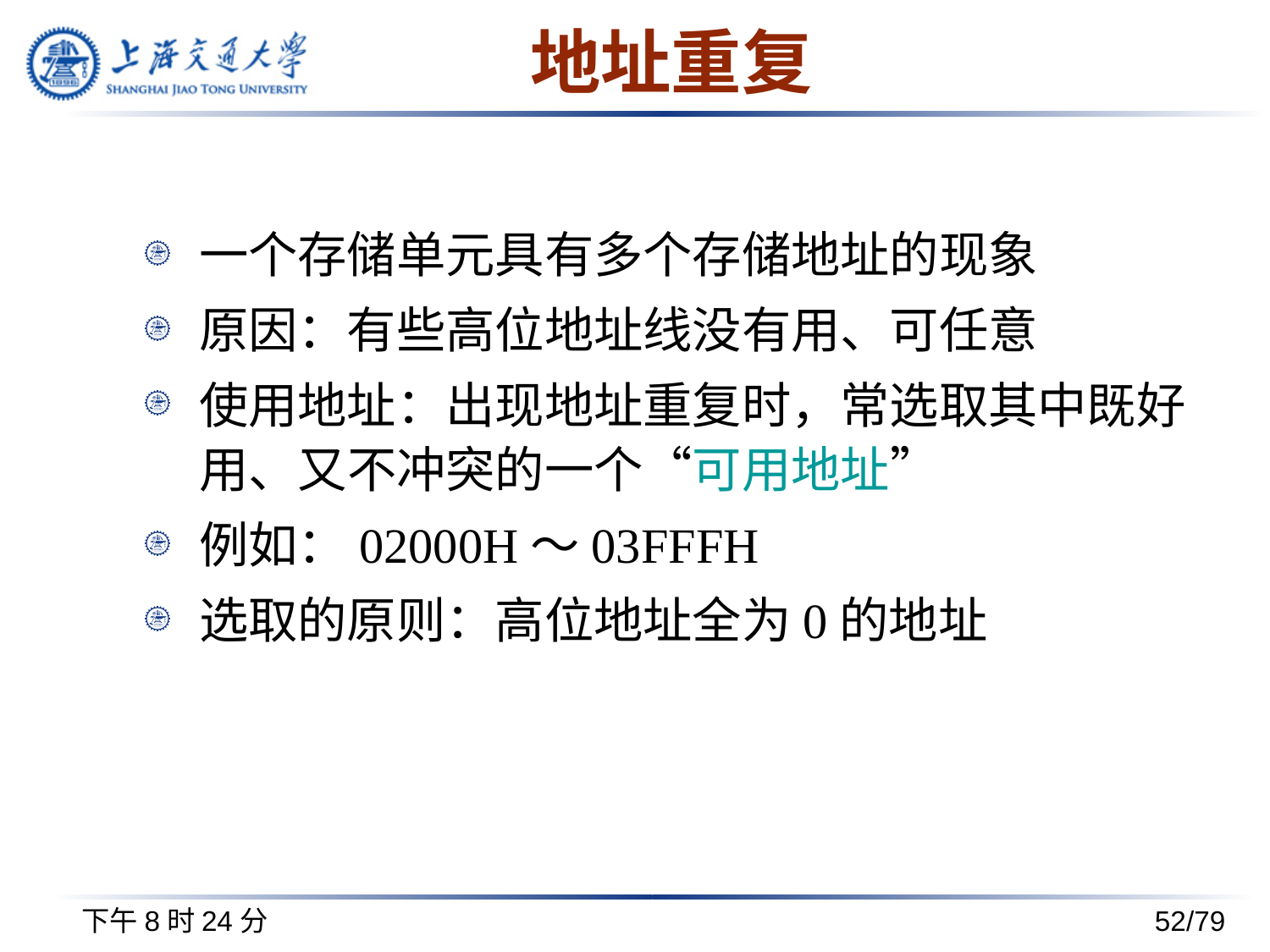

# 地址重复
一个存储单元具有多个存储地址的现象
原因：有些高位地址线没有用、可任意
使用地址：出现地址重复时，常选取其中既好用、又不冲突的一个“可用地址”
例如：02000H～03FFFH
选取的原则：高位地址全为0的地址
下午8时24分
52/79